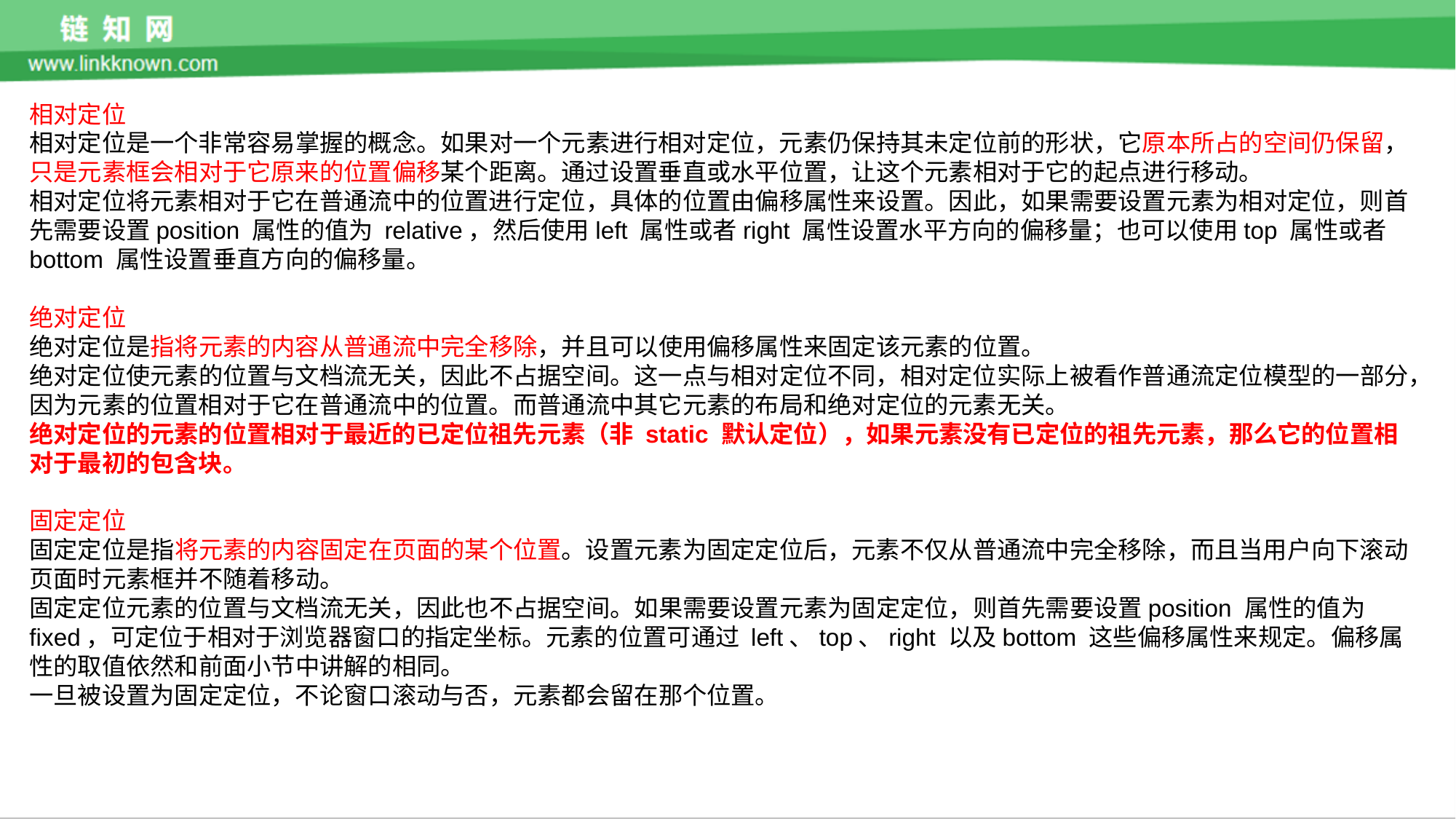

相对定位
相对定位是一个非常容易掌握的概念。如果对一个元素进行相对定位，元素仍保持其未定位前的形状，它原本所占的空间仍保留，只是元素框会相对于它原来的位置偏移某个距离。通过设置垂直或水平位置，让这个元素相对于它的起点进行移动。
相对定位将元素相对于它在普通流中的位置进行定位，具体的位置由偏移属性来设置。因此，如果需要设置元素为相对定位，则首先需要设置position 属性的值为 relative，然后使用left 属性或者right 属性设置水平方向的偏移量；也可以使用top 属性或者bottom 属性设置垂直方向的偏移量。

绝对定位
绝对定位是指将元素的内容从普通流中完全移除，并且可以使用偏移属性来固定该元素的位置。
绝对定位使元素的位置与文档流无关，因此不占据空间。这一点与相对定位不同，相对定位实际上被看作普通流定位模型的一部分，因为元素的位置相对于它在普通流中的位置。而普通流中其它元素的布局和绝对定位的元素无关。
绝对定位的元素的位置相对于最近的已定位祖先元素（非 static 默认定位），如果元素没有已定位的祖先元素，那么它的位置相对于最初的包含块。

固定定位
固定定位是指将元素的内容固定在页面的某个位置。设置元素为固定定位后，元素不仅从普通流中完全移除，而且当用户向下滚动页面时元素框并不随着移动。
固定定位元素的位置与文档流无关，因此也不占据空间。如果需要设置元素为固定定位，则首先需要设置position 属性的值为 fixed，可定位于相对于浏览器窗口的指定坐标。元素的位置可通过 left、top、right 以及bottom 这些偏移属性来规定。偏移属性的取值依然和前面小节中讲解的相同。
一旦被设置为固定定位，不论窗口滚动与否，元素都会留在那个位置。